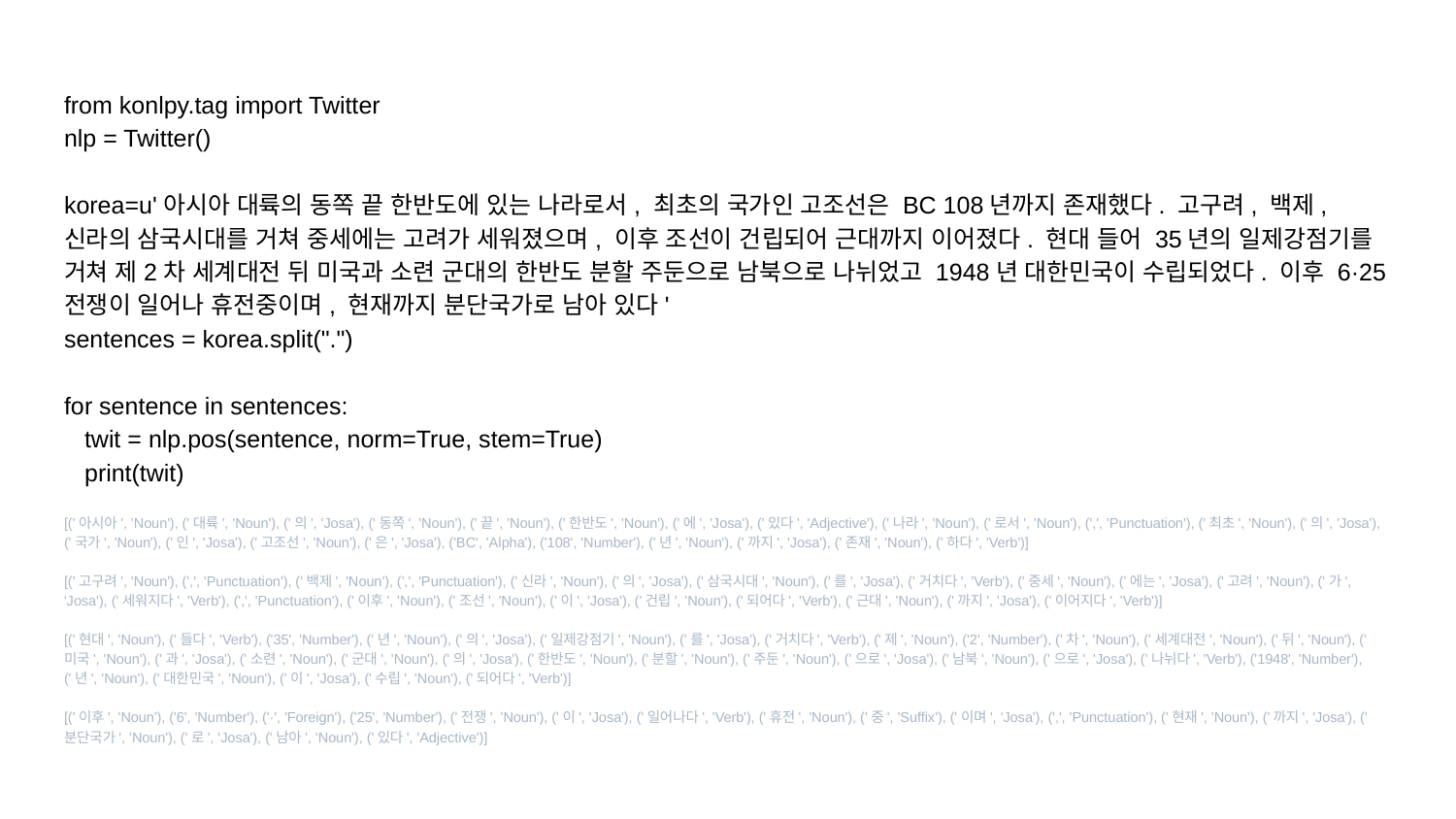

#
from konlpy.tag import Twitter
nlp = Twitter()

korea=u'아시아 대륙의 동쪽 끝 한반도에 있는 나라로서, 최초의 국가인 고조선은 BC 108년까지 존재했다. 고구려, 백제, 신라의 삼국시대를 거쳐 중세에는 고려가 세워졌으며, 이후 조선이 건립되어 근대까지 이어졌다. 현대 들어 35년의 일제강점기를 거쳐 제2차 세계대전 뒤 미국과 소련 군대의 한반도 분할 주둔으로 남북으로 나뉘었고 1948년 대한민국이 수립되었다. 이후 6·25전쟁이 일어나 휴전중이며, 현재까지 분단국가로 남아 있다'
sentences = korea.split(".")

for sentence in sentences:
   twit = nlp.pos(sentence, norm=True, stem=True)
   print(twit)

[('아시아', 'Noun'), ('대륙', 'Noun'), ('의', 'Josa'), ('동쪽', 'Noun'), ('끝', 'Noun'), ('한반도', 'Noun'), ('에', 'Josa'), ('있다', 'Adjective'), ('나라', 'Noun'), ('로서', 'Noun'), (',', 'Punctuation'), ('최초', 'Noun'), ('의', 'Josa'), ('국가', 'Noun'), ('인', 'Josa'), ('고조선', 'Noun'), ('은', 'Josa'), ('BC', 'Alpha'), ('108', 'Number'), ('년', 'Noun'), ('까지', 'Josa'), ('존재', 'Noun'), ('하다', 'Verb')]

[('고구려', 'Noun'), (',', 'Punctuation'), ('백제', 'Noun'), (',', 'Punctuation'), ('신라', 'Noun'), ('의', 'Josa'), ('삼국시대', 'Noun'), ('를', 'Josa'), ('거치다', 'Verb'), ('중세', 'Noun'), ('에는', 'Josa'), ('고려', 'Noun'), ('가', 'Josa'), ('세워지다', 'Verb'), (',', 'Punctuation'), ('이후', 'Noun'), ('조선', 'Noun'), ('이', 'Josa'), ('건립', 'Noun'), ('되어다', 'Verb'), ('근대', 'Noun'), ('까지', 'Josa'), ('이어지다', 'Verb')]

[('현대', 'Noun'), ('들다', 'Verb'), ('35', 'Number'), ('년', 'Noun'), ('의', 'Josa'), ('일제강점기', 'Noun'), ('를', 'Josa'), ('거치다', 'Verb'), ('제', 'Noun'), ('2', 'Number'), ('차', 'Noun'), ('세계대전', 'Noun'), ('뒤', 'Noun'), ('미국', 'Noun'), ('과', 'Josa'), ('소련', 'Noun'), ('군대', 'Noun'), ('의', 'Josa'), ('한반도', 'Noun'), ('분할', 'Noun'), ('주둔', 'Noun'), ('으로', 'Josa'), ('남북', 'Noun'), ('으로', 'Josa'), ('나뉘다', 'Verb'), ('1948', 'Number'), ('년', 'Noun'), ('대한민국', 'Noun'), ('이', 'Josa'), ('수립', 'Noun'), ('되어다', 'Verb')]

[('이후', 'Noun'), ('6', 'Number'), ('·', 'Foreign'), ('25', 'Number'), ('전쟁', 'Noun'), ('이', 'Josa'), ('일어나다', 'Verb'), ('휴전', 'Noun'), ('중', 'Suffix'), ('이며', 'Josa'), (',', 'Punctuation'), ('현재', 'Noun'), ('까지', 'Josa'), ('분단국가', 'Noun'), ('로', 'Josa'), ('남아', 'Noun'), ('있다', 'Adjective')]